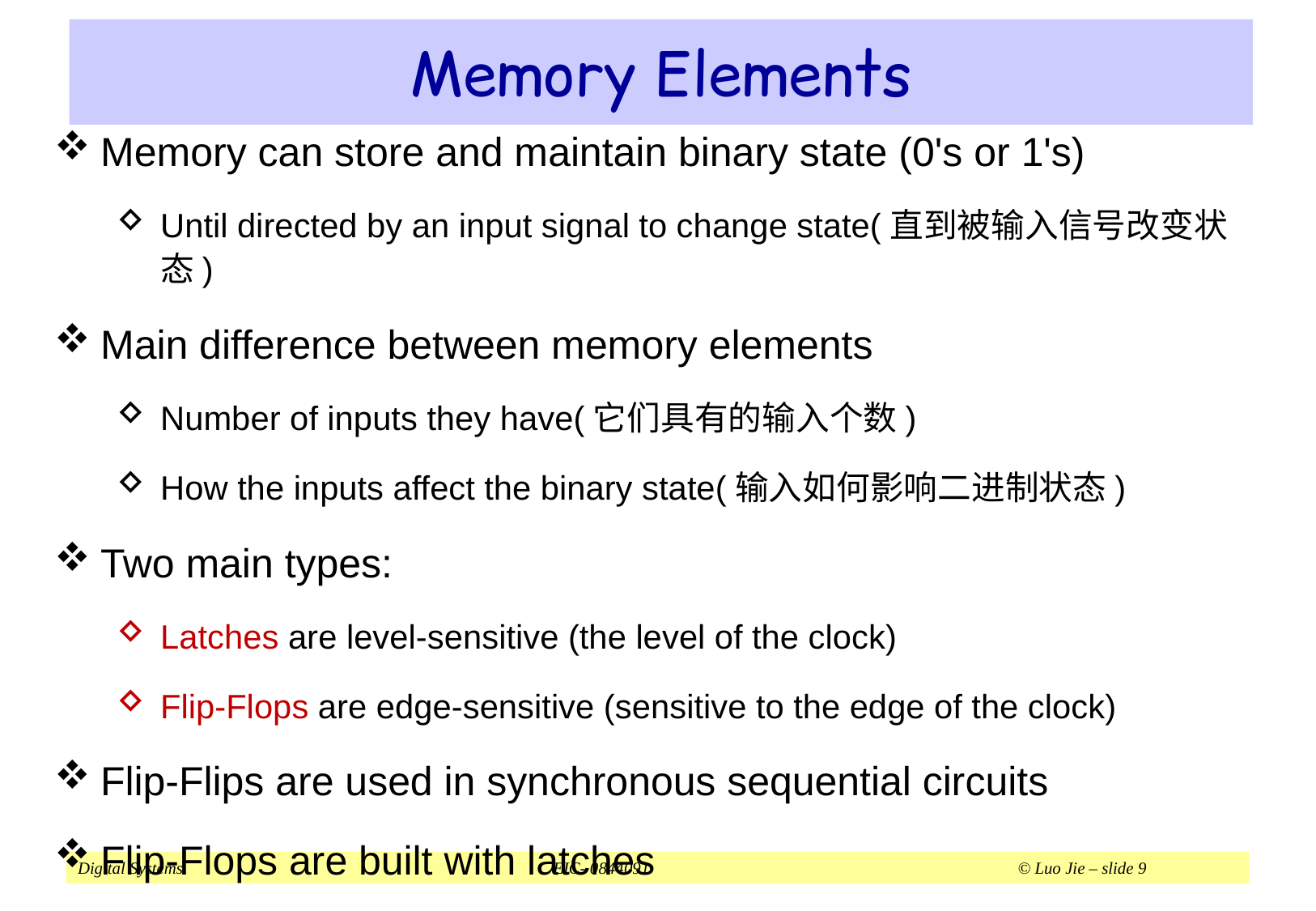

# Memory Elements
Memory can store and maintain binary state (0's or 1's)
Until directed by an input signal to change state(直到被输入信号改变状态)
Main difference between memory elements
Number of inputs they have(它们具有的输入个数)
How the inputs affect the binary state(输入如何影响二进制状态)
Two main types:
Latches are level-sensitive (the level of the clock)
Flip-Flops are edge-sensitive (sensitive to the edge of the clock)
Flip-Flips are used in synchronous sequential circuits
Flip-Flops are built with latches